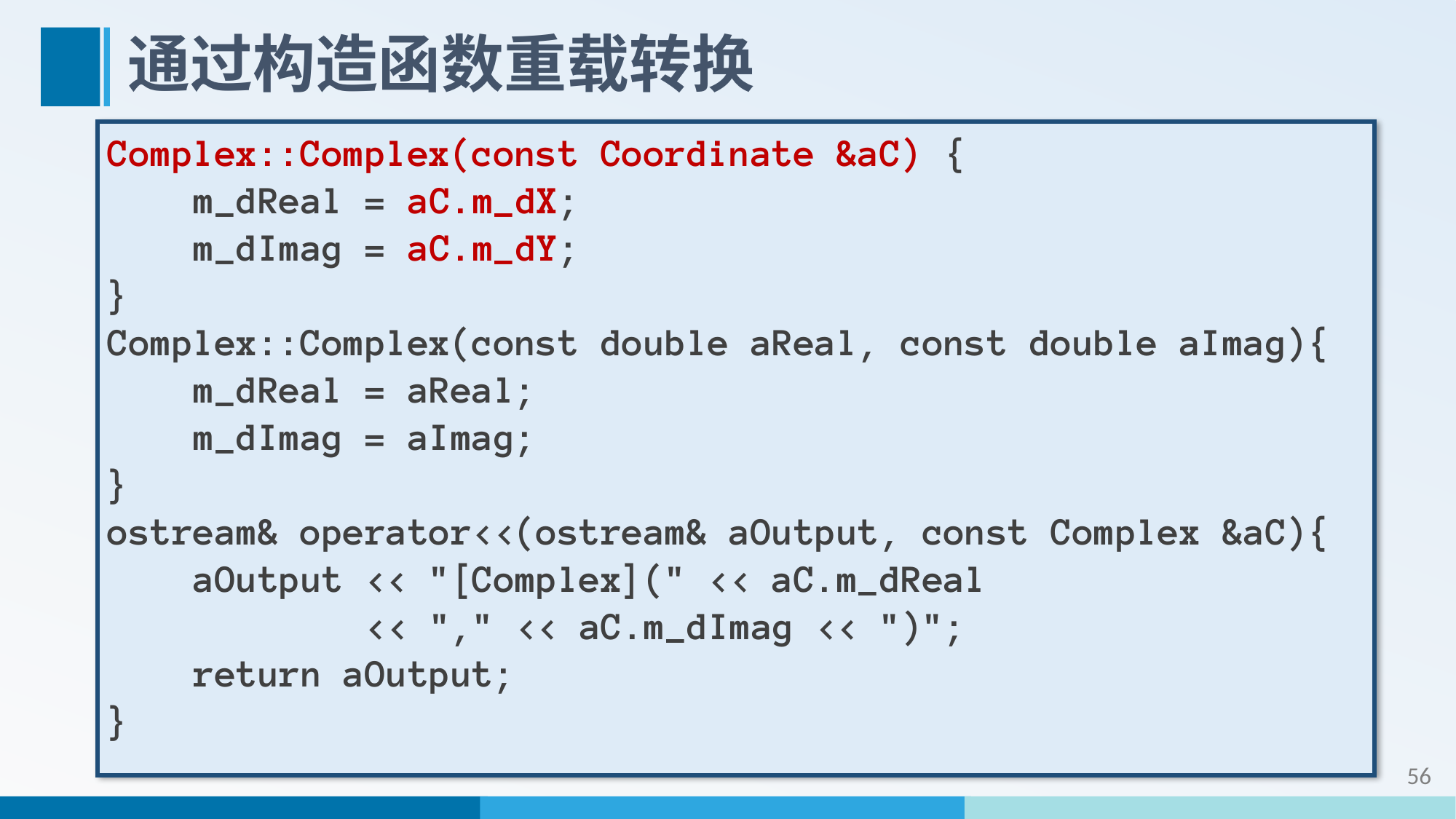

# 通过构造函数重载转换
Complex::Complex(const Coordinate &aC) {
    m_dReal = aC.m_dX;
    m_dImag = aC.m_dY;
}
Complex::Complex(const double aReal, const double aImag){
    m_dReal = aReal;
    m_dImag = aImag;
}
ostream& operator<<(ostream& aOutput, const Complex &aC){
    aOutput << "[Complex](" << aC.m_dReal
            << "," << aC.m_dImag << ")";
    return aOutput;
}